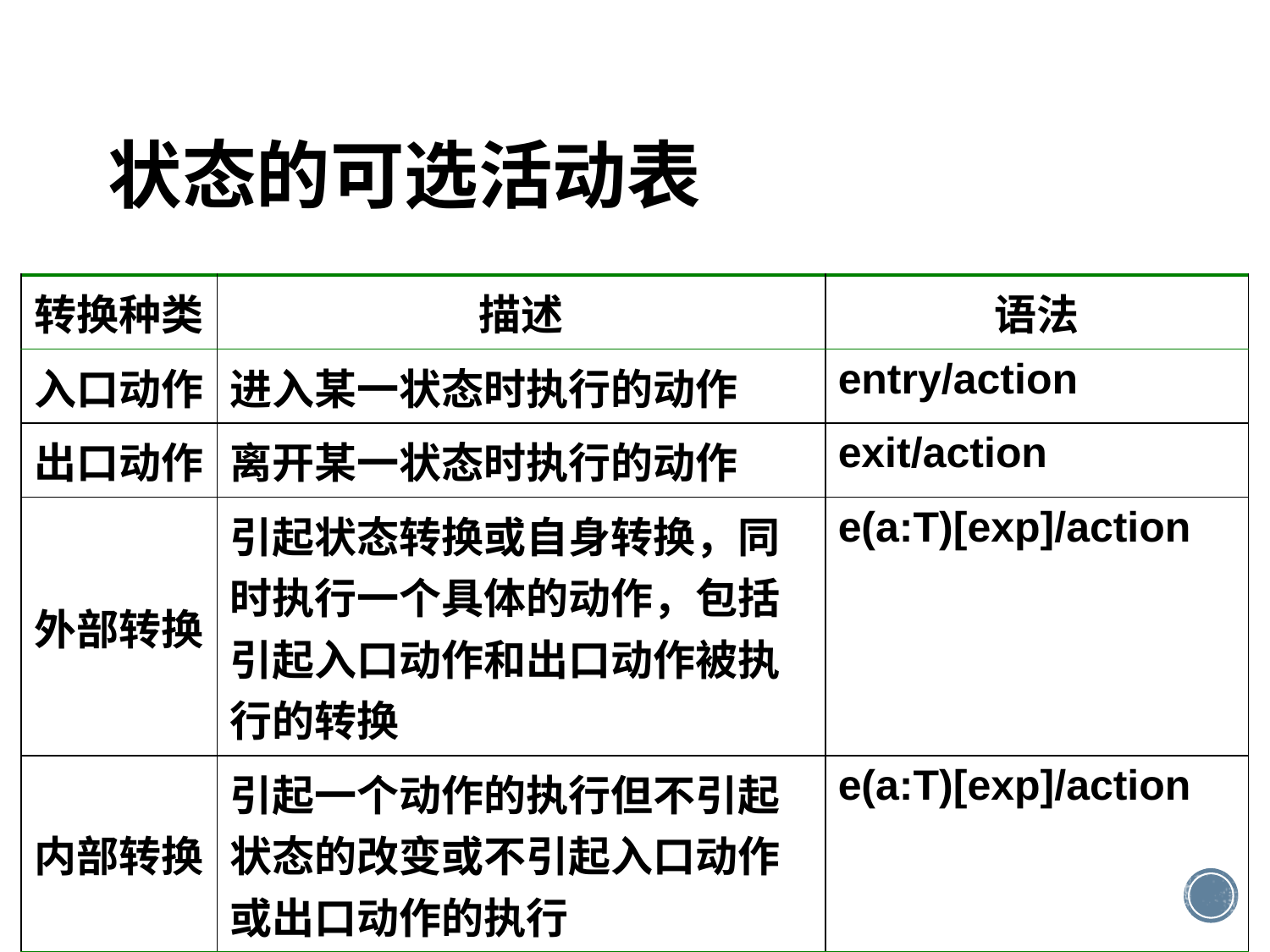

# 状态的可选活动表
| 转换种类 | 描述 | 语法 |
| --- | --- | --- |
| 入口动作 | 进入某一状态时执行的动作 | entry/action |
| 出口动作 | 离开某一状态时执行的动作 | exit/action |
| 外部转换 | 引起状态转换或自身转换，同时执行一个具体的动作，包括引起入口动作和出口动作被执行的转换 | e(a:T)[exp]/action |
| 内部转换 | 引起一个动作的执行但不引起状态的改变或不引起入口动作或出口动作的执行 | e(a:T)[exp]/action |